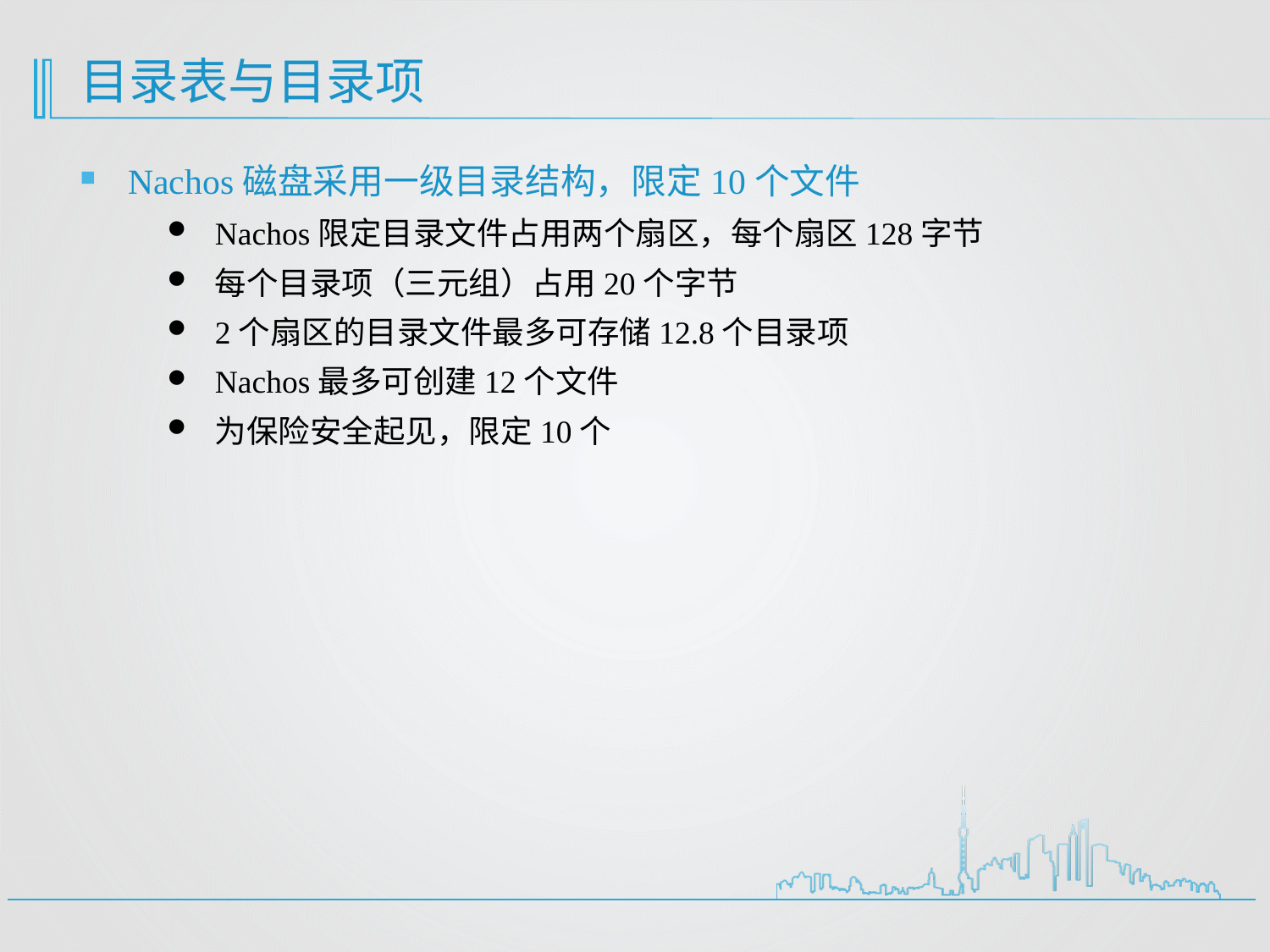

# 目录表与目录项
Nachos磁盘采用一级目录结构，限定10个文件
Nachos限定目录文件占用两个扇区，每个扇区128字节
每个目录项（三元组）占用20个字节
2个扇区的目录文件最多可存储12.8个目录项
Nachos最多可创建12个文件
为保险安全起见，限定10个